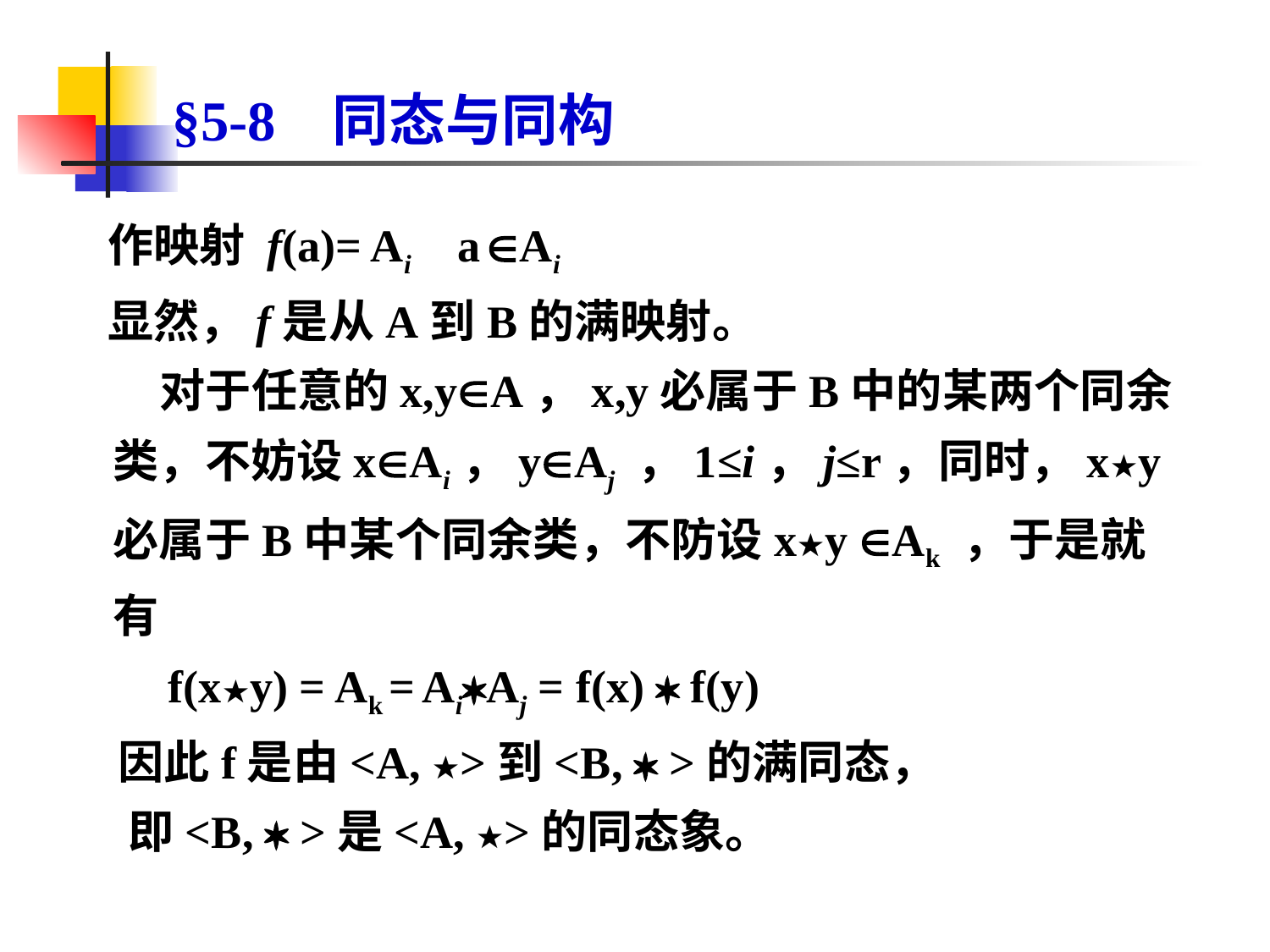

# §5-8   同态与同构
   作映射 f(a)= Ai       a ∈Ai
   显然，f是从A到B的满映射。
        对于任意的x,y∈A，x,y必属于B中的某两个同余类，不妨设x∈Ai，y∈Aj ，1≤i，j≤r，同时，x★y必属于B中某个同余类，不防设x★y ∈Ak ，于是就有
         f(x★y) = Ak = Ai∗Aj = f(x) ∗ f(y)
    因此f是由<A, ★>到<B, ∗ >的满同态，
     即<B, ∗ >是<A, ★>的同态象。
27